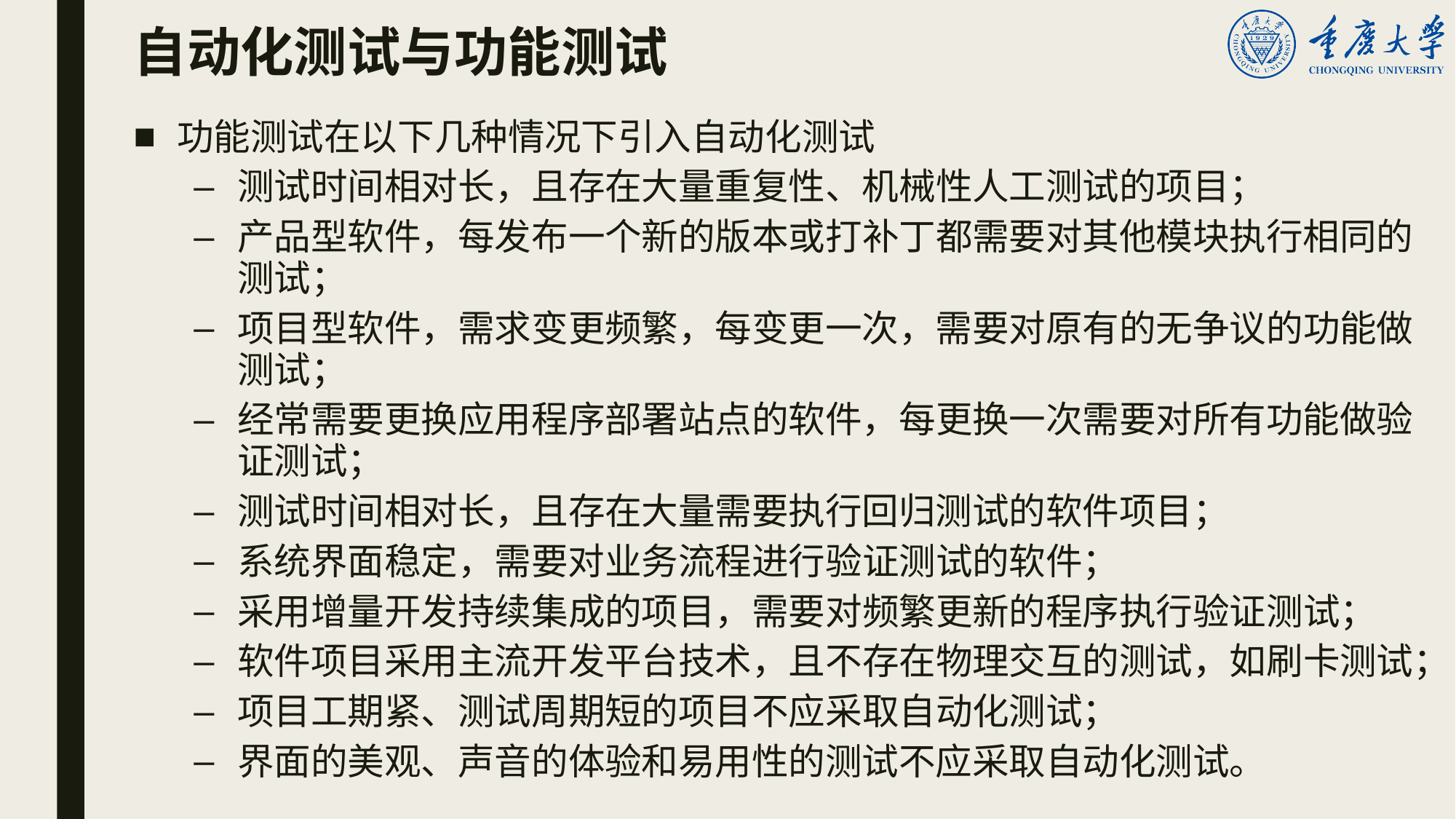

# 自动化测试与功能测试
功能测试在以下几种情况下引入自动化测试
测试时间相对长，且存在大量重复性、机械性人工测试的项目；
产品型软件，每发布一个新的版本或打补丁都需要对其他模块执行相同的测试；
项目型软件，需求变更频繁，每变更一次，需要对原有的无争议的功能做测试；
经常需要更换应用程序部署站点的软件，每更换一次需要对所有功能做验证测试；
测试时间相对长，且存在大量需要执行回归测试的软件项目；
系统界面稳定，需要对业务流程进行验证测试的软件；
采用增量开发持续集成的项目，需要对频繁更新的程序执行验证测试；
软件项目采用主流开发平台技术，且不存在物理交互的测试，如刷卡测试；
项目工期紧、测试周期短的项目不应采取自动化测试；
界面的美观、声音的体验和易用性的测试不应采取自动化测试。